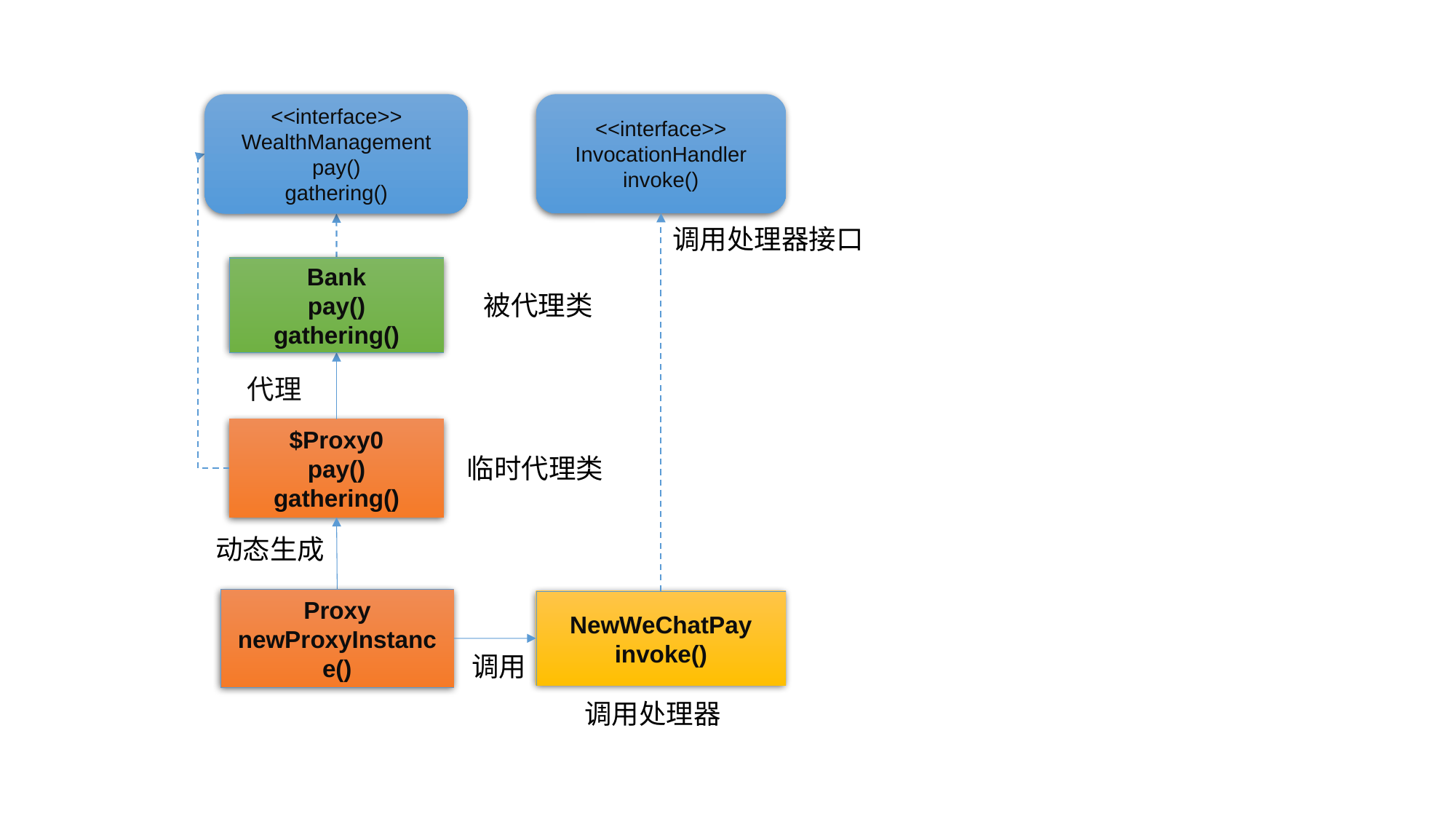

<<interface>>
WealthManagement
pay()
gathering()
<<interface>>
InvocationHandler
invoke()
调用处理器接口
Bank
pay()
gathering()
被代理类
代理

$Proxy0
pay()
gathering()

临时代理类
动态生成
Proxy
newProxyInstance()
NewWeChatPay invoke()
调用
调用处理器